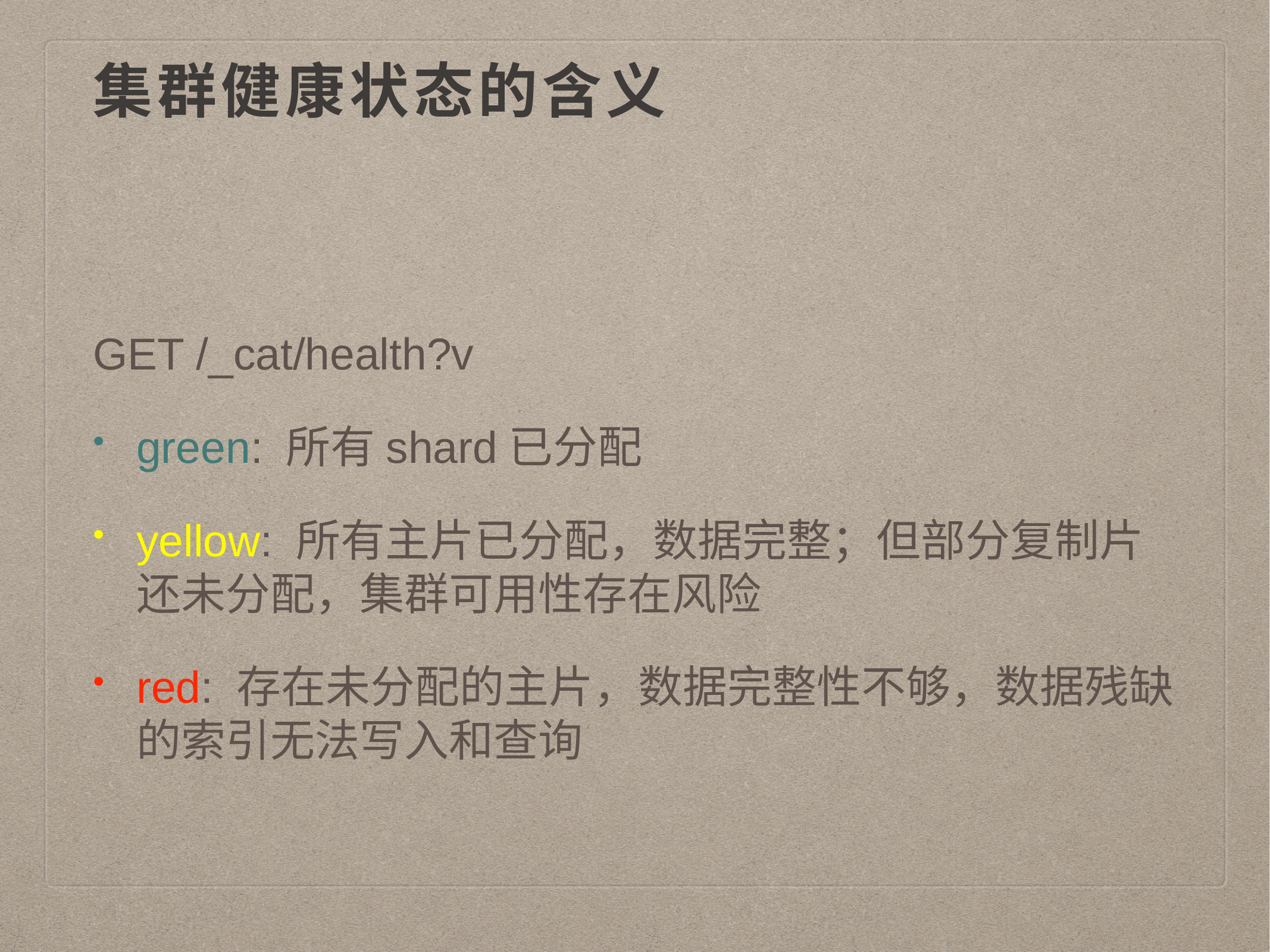

# 集群健康状态的含义
GET /_cat/health?v
green: 所有shard已分配
yellow: 所有主片已分配，数据完整；但部分复制片还未分配，集群可用性存在风险
red: 存在未分配的主片，数据完整性不够，数据残缺的索引无法写入和查询
14